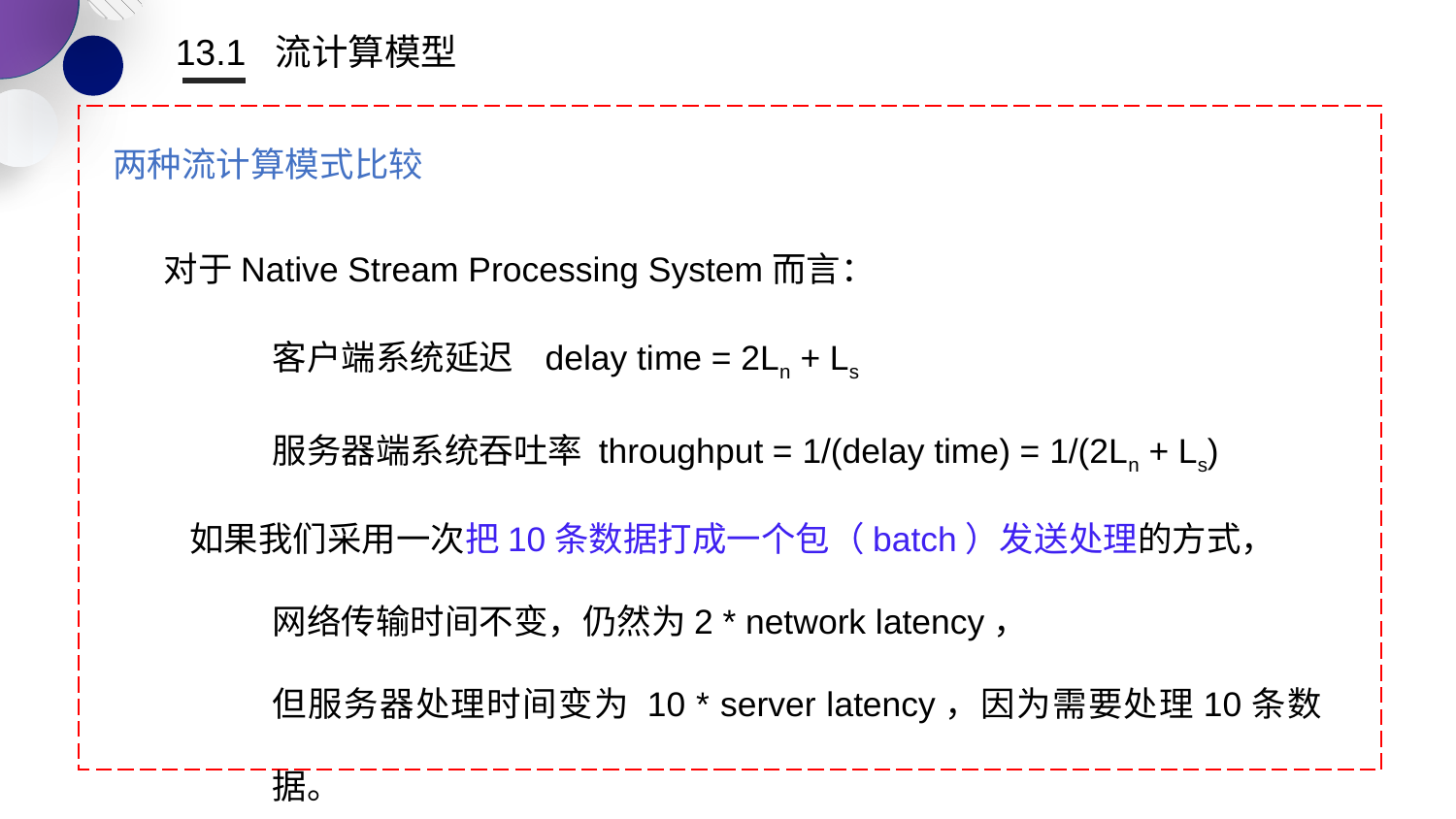

13.1  流计算模型

两种流计算模式比较
    对于Native Stream Processing System而言：
客户端系统延迟   delay time = 2Ln + Ls
服务器端系统吞吐率 throughput = 1/(delay time) = 1/(2Ln + Ls)
       如果我们采用一次把10条数据打成一个包（batch）发送处理的方式，
网络传输时间不变，仍然为2 * network latency，
但服务器处理时间变为 10 * server latency，因为需要处理10条数据。